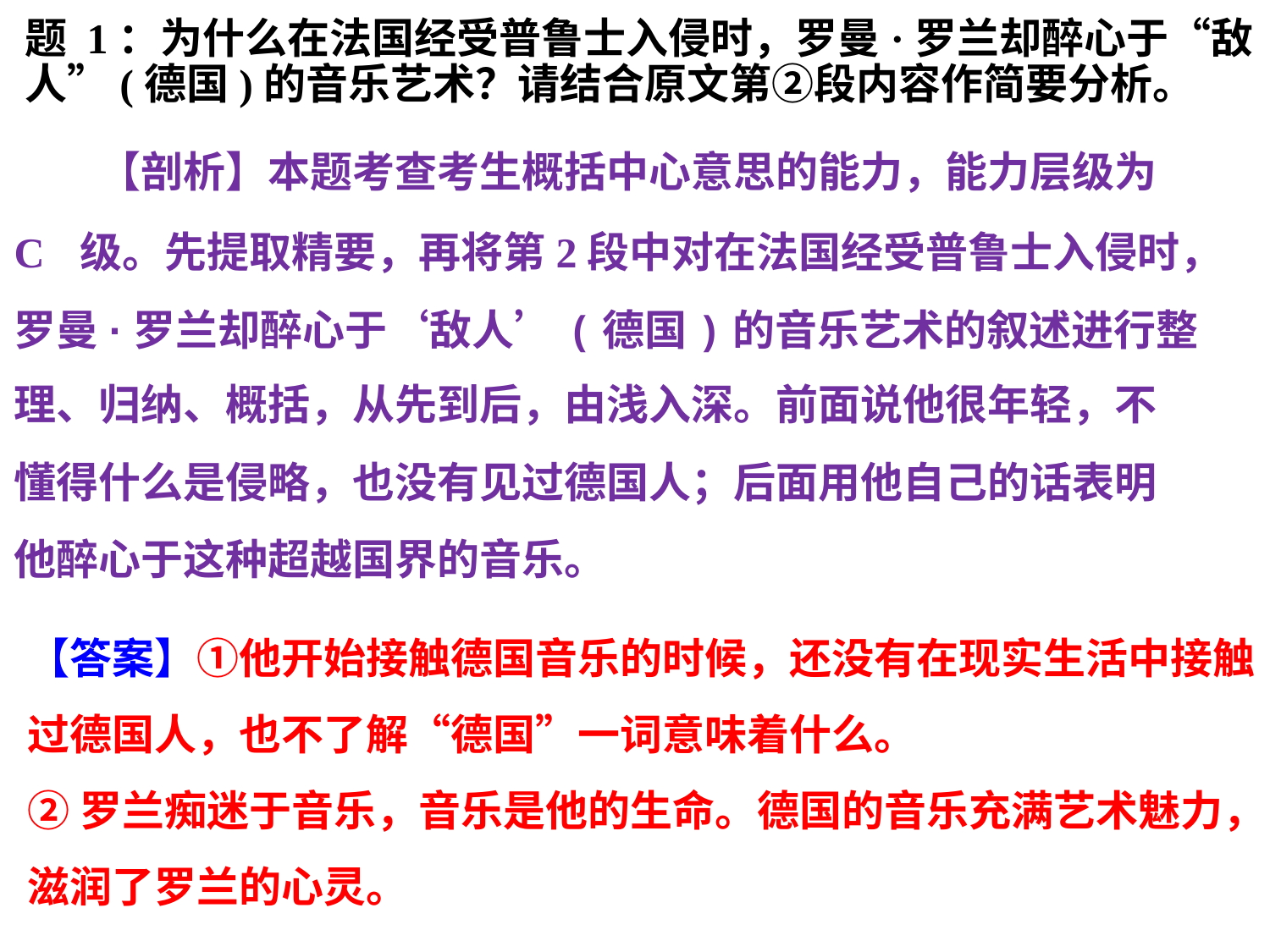

题 1：为什么在法国经受普鲁士入侵时，罗曼·罗兰却醉心于“敌人”(德国)的音乐艺术？请结合原文第②段内容作简要分析。

	【剖析】本题考查考生概括中心意思的能力，能力层级为

C 级。先提取精要，再将第2段中对在法国经受普鲁士入侵时，

罗曼·罗兰却醉心于‘敌人’(德国)的音乐艺术的叙述进行整

理、归纳、概括，从先到后，由浅入深。前面说他很年轻，不

懂得什么是侵略，也没有见过德国人；后面用他自己的话表明

他醉心于这种超越国界的音乐。
【答案】①他开始接触德国音乐的时候，还没有在现实生活中接触过德国人，也不了解“德国”一词意味着什么。
②罗兰痴迷于音乐，音乐是他的生命。德国的音乐充满艺术魅力，
滋润了罗兰的心灵。